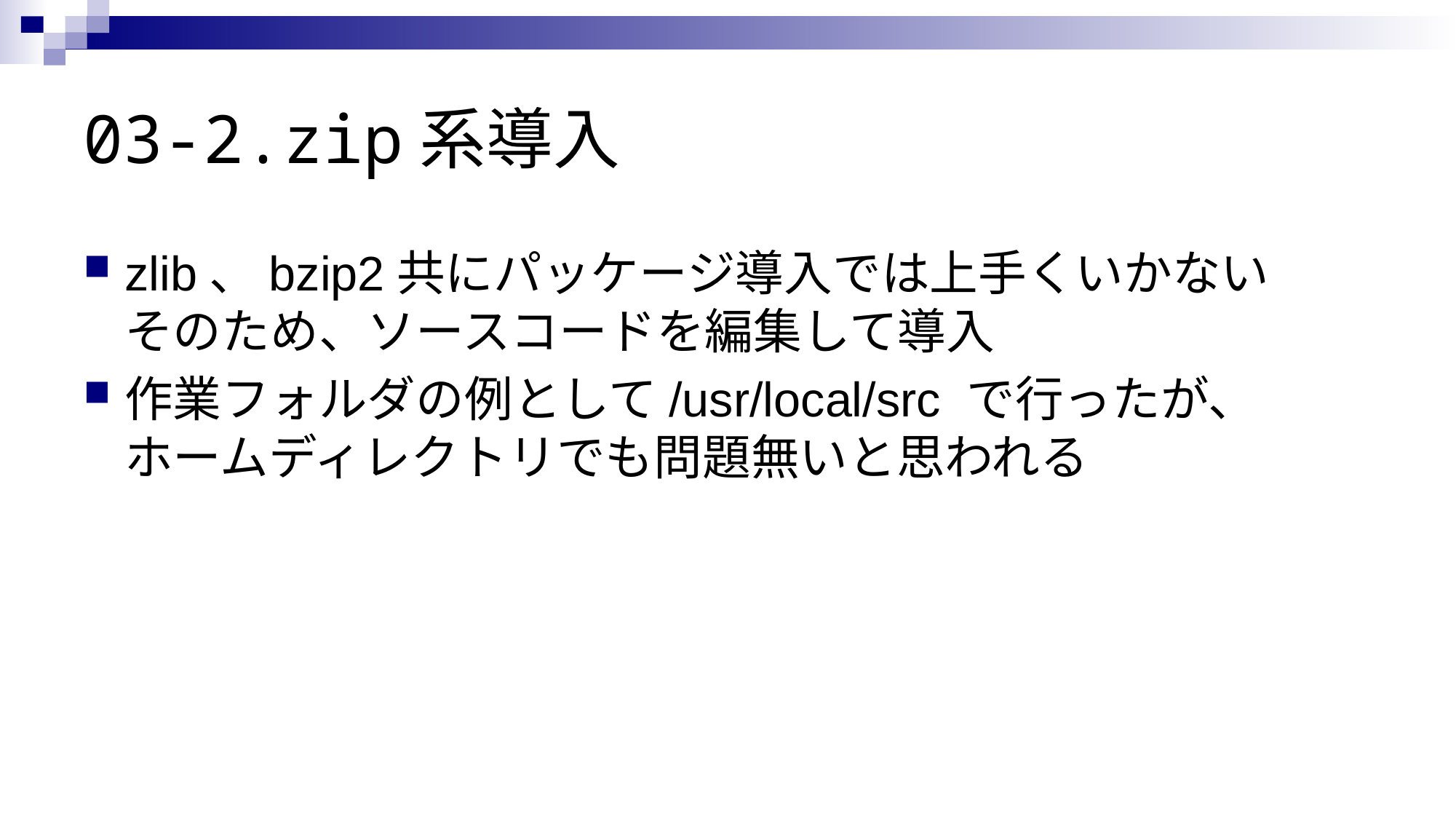

# 03-2.zip系導入
zlib、bzip2共にパッケージ導入では上手くいかない
そのため、ソースコードを編集して導入
作業フォルダの例として/usr/local/src で行ったが、
ホームディレクトリでも問題無いと思われる